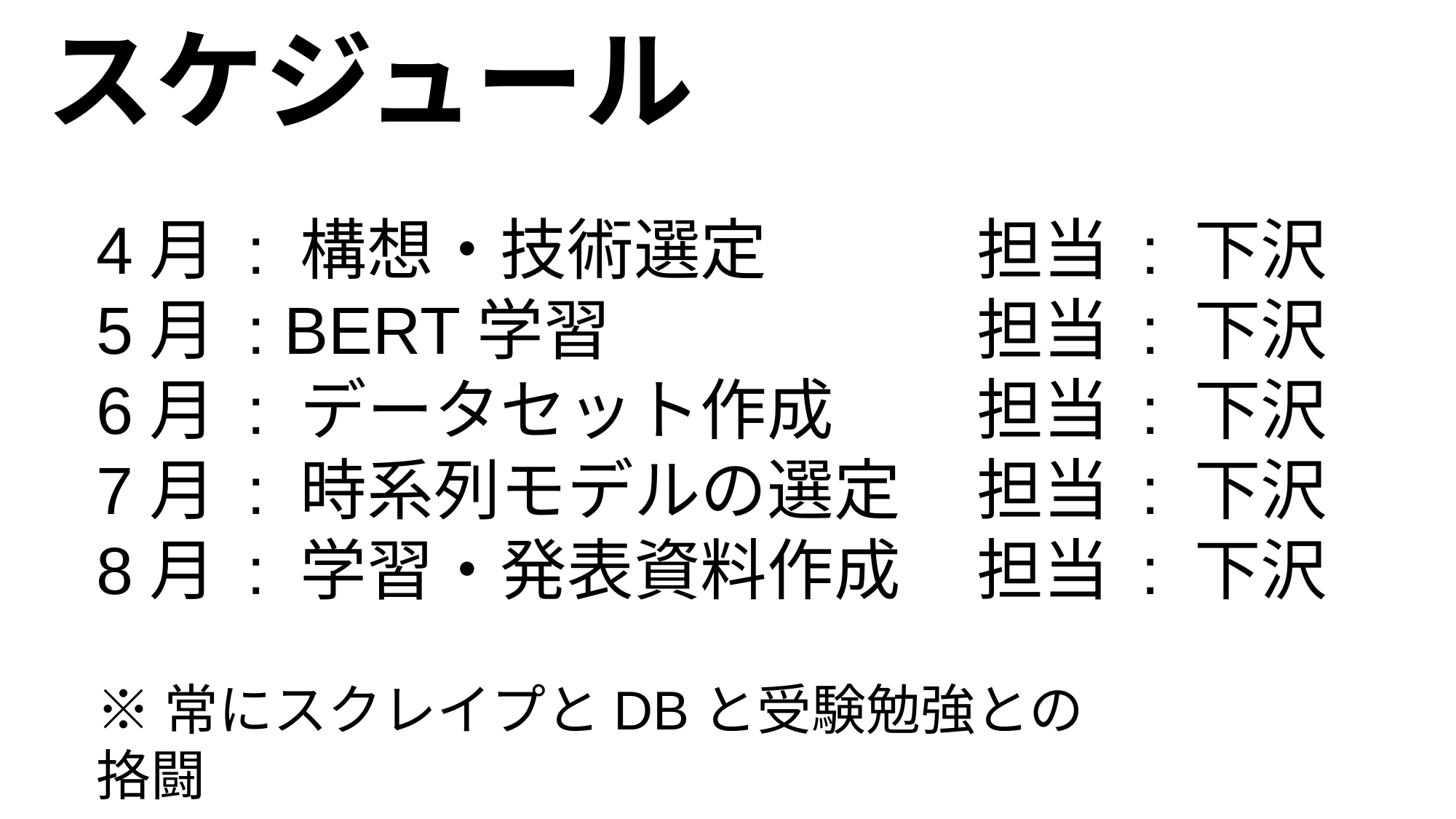

スケジュール
4月 : 構想・技術選定
5月 : BERT学習
6月 : データセット作成
7月 : 時系列モデルの選定
8月 : 学習・発表資料作成
担当 : 下沢
担当 : 下沢
担当 : 下沢
担当 : 下沢
担当 : 下沢

※常にスクレイプとDBと受験勉強との挌闘